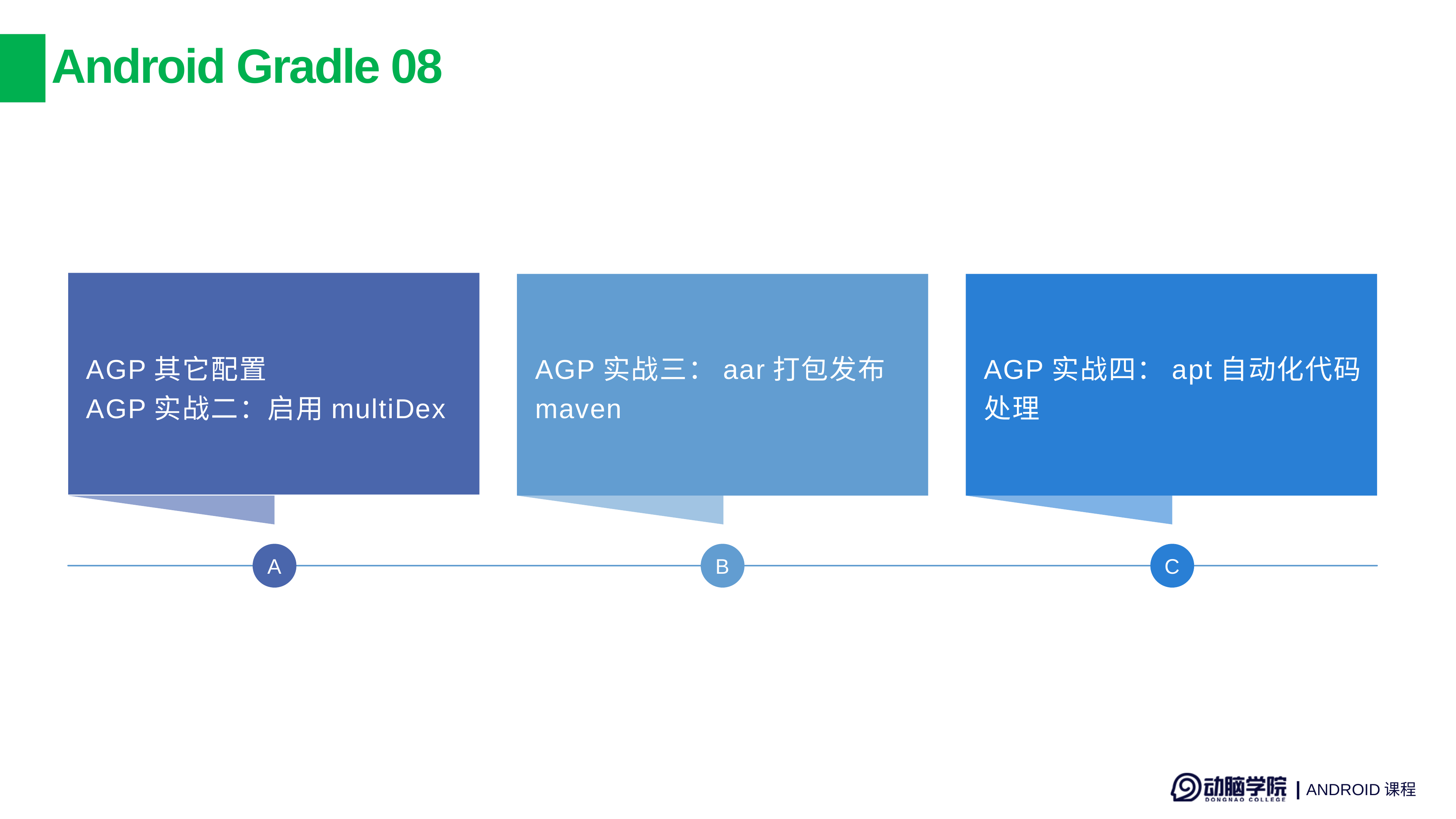

# Android Gradle 08

AGP其它配置
AGP实战二：启用multiDex
AGP实战三：aar打包发布maven
AGP实战四：apt自动化代码处理

A
B
C